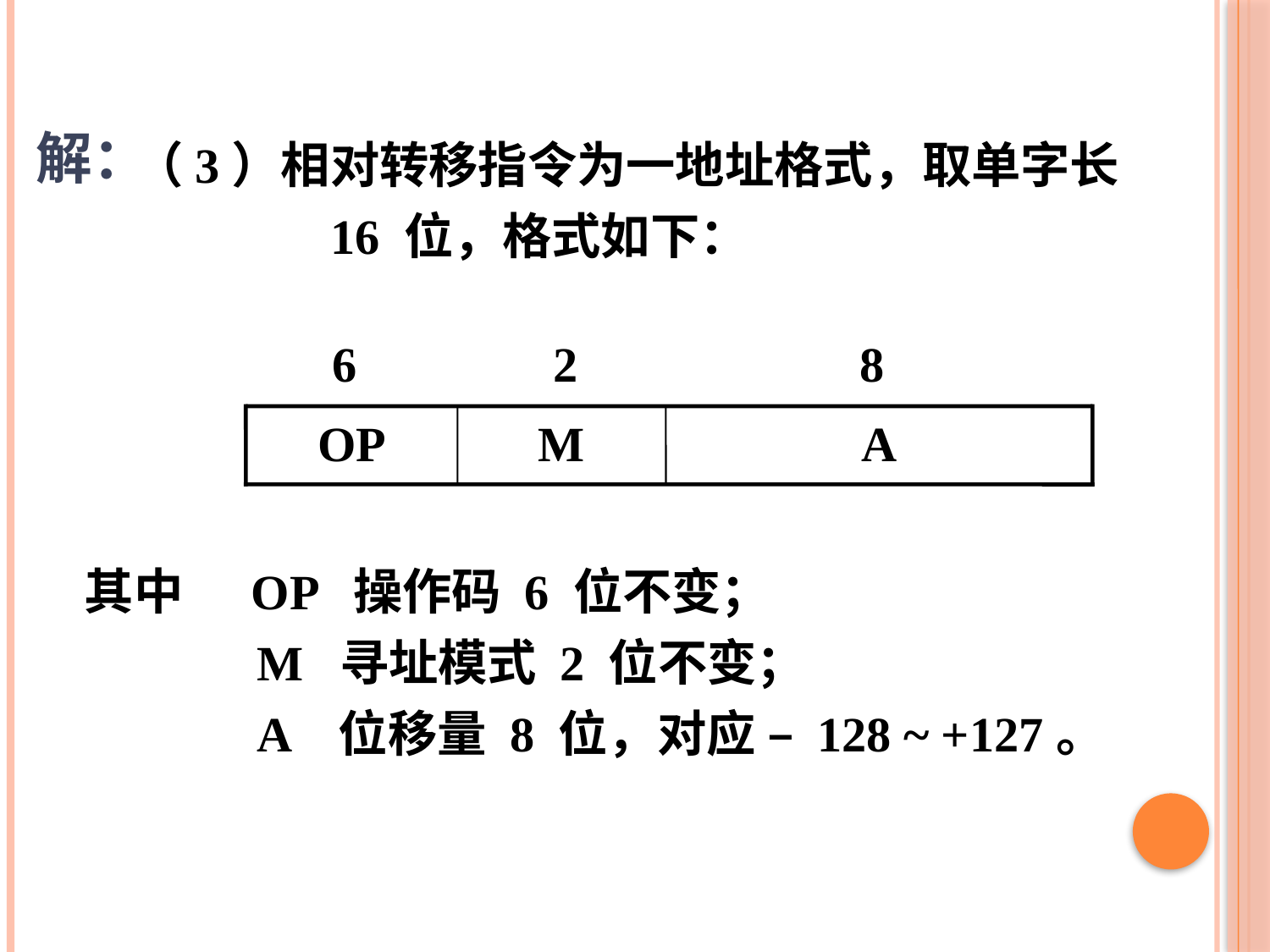

解：
　（3）相对转移指令为一地址格式，取单字长
                    16 位，格式如下：

其中     OP  操作码 6 位不变；
              M  寻址模式 2 位不变；
              A	位移量 8 位，对应 – 128 ~ +127。
      6                2                       8

OP

M

A